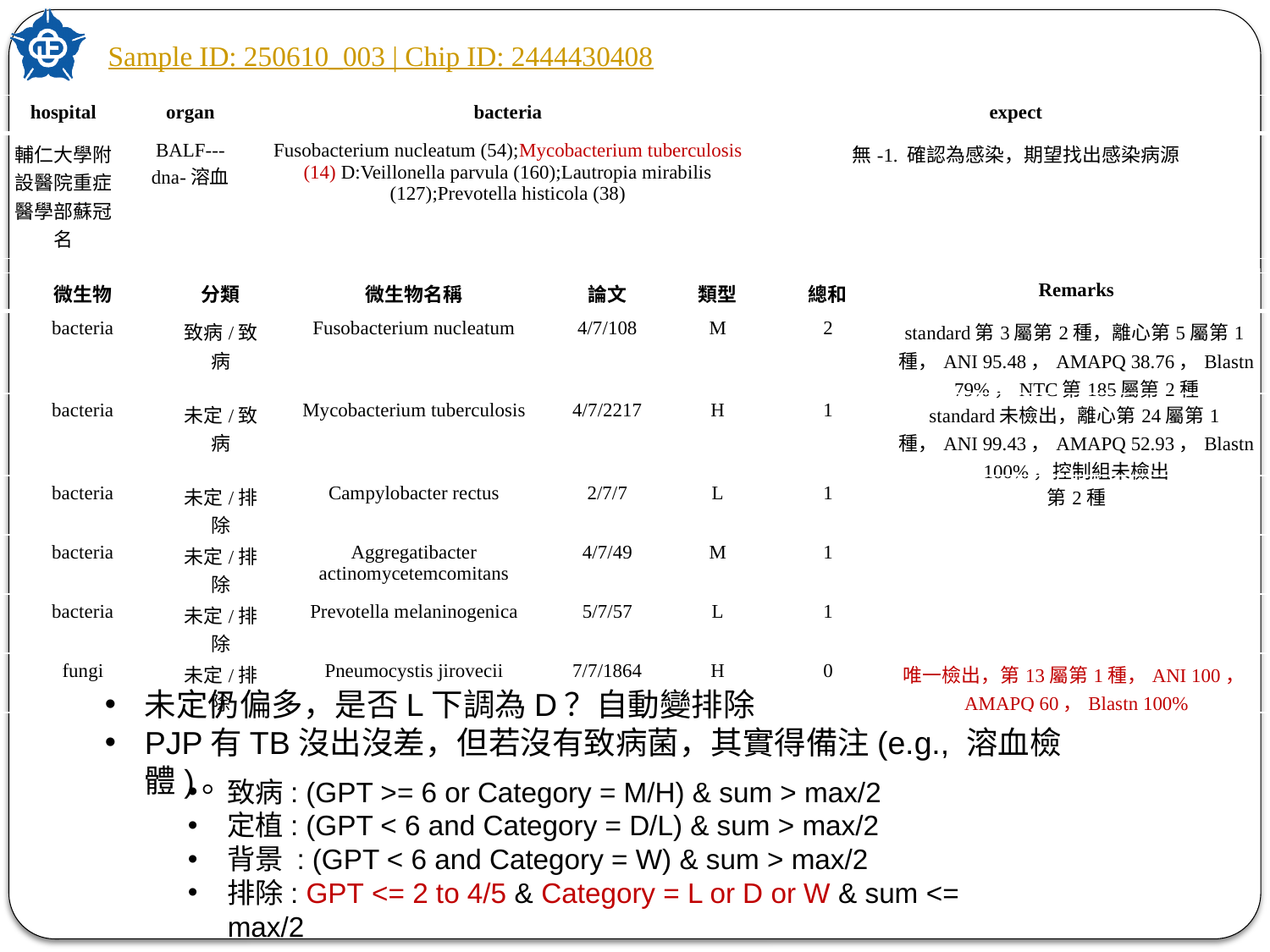

Sample ID: 250610_003 | Chip ID: 2444430408
| hospital | organ | bacteria | expect |
| --- | --- | --- | --- |
| 輔仁大學附設醫院重症醫學部蘇冠名 | BALF---dna-溶血 | Fusobacterium nucleatum (54);Mycobacterium tuberculosis (14) D:Veillonella parvula (160);Lautropia mirabilis (127);Prevotella histicola (38) | 無-1. 確認為感染，期望找出感染病源 |
| 微生物 | 分類 | 微生物名稱 | 論文 | 類型 | 總和 | Remarks |
| --- | --- | --- | --- | --- | --- | --- |
| bacteria | 致病/致病 | Fusobacterium nucleatum | 4/7/108 | M | 2 | standard第3屬第2種，離心第5屬第1種，ANI 95.48，AMAPQ 38.76，Blastn 79%，NTC第185屬第2種 |
| bacteria | 未定/致病 | Mycobacterium tuberculosis | 4/7/2217 | H | 1 | standard未檢出，離心第24屬第1種，ANI 99.43，AMAPQ 52.93，Blastn 100%，控制組未檢出 |
| bacteria | 未定/排除 | Campylobacter rectus | 2/7/7 | L | 1 | 第2種 |
| bacteria | 未定/排除 | Aggregatibacter actinomycetemcomitans | 4/7/49 | M | 1 |  |
| bacteria | 未定/排除 | Prevotella melaninogenica | 5/7/57 | L | 1 |  |
| fungi | 未定/排除 | Pneumocystis jirovecii | 7/7/1864 | H | 0 | 唯一檢出，第13屬第1種，ANI 100，AMAPQ 60，Blastn 100% |
未定仍偏多，是否L下調為D？自動變排除
PJP有TB沒出沒差，但若沒有致病菌，其實得備注(e.g., 溶血檢體)。
致病: (GPT >= 6 or Category = M/H) & sum > max/2
定植: (GPT < 6 and Category = D/L) & sum > max/2
背景 : (GPT < 6 and Category = W) & sum > max/2
排除: GPT <= 2 to 4/5 & Category = L or D or W & sum <= max/2